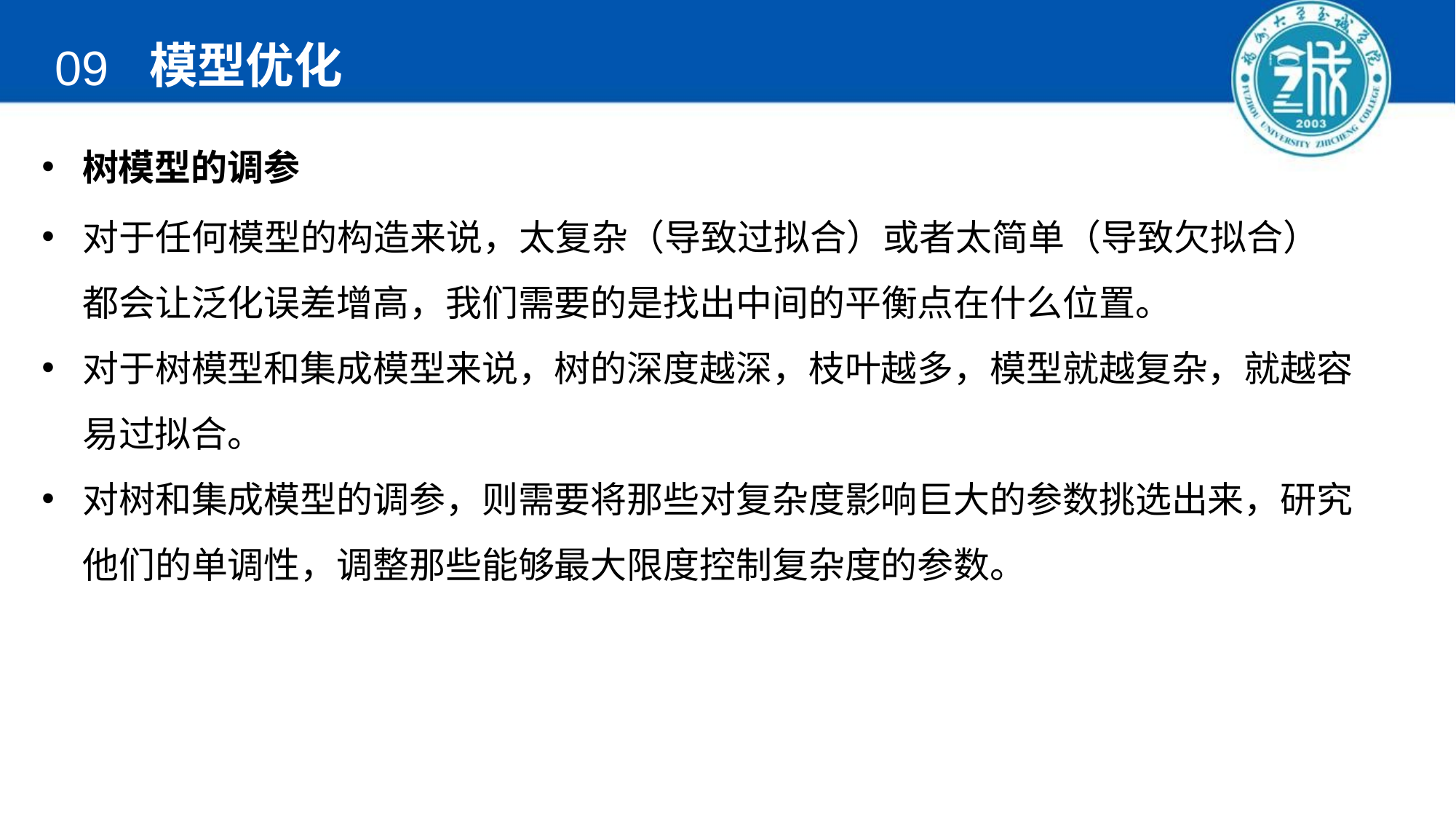

# 模型优化
09
树模型的调参
对于任何模型的构造来说，太复杂（导致过拟合）或者太简单（导致欠拟合）都会让泛化误差增高，我们需要的是找出中间的平衡点在什么位置。
对于树模型和集成模型来说，树的深度越深，枝叶越多，模型就越复杂，就越容易过拟合。
对树和集成模型的调参，则需要将那些对复杂度影响巨大的参数挑选出来，研究他们的单调性，调整那些能够最大限度控制复杂度的参数。